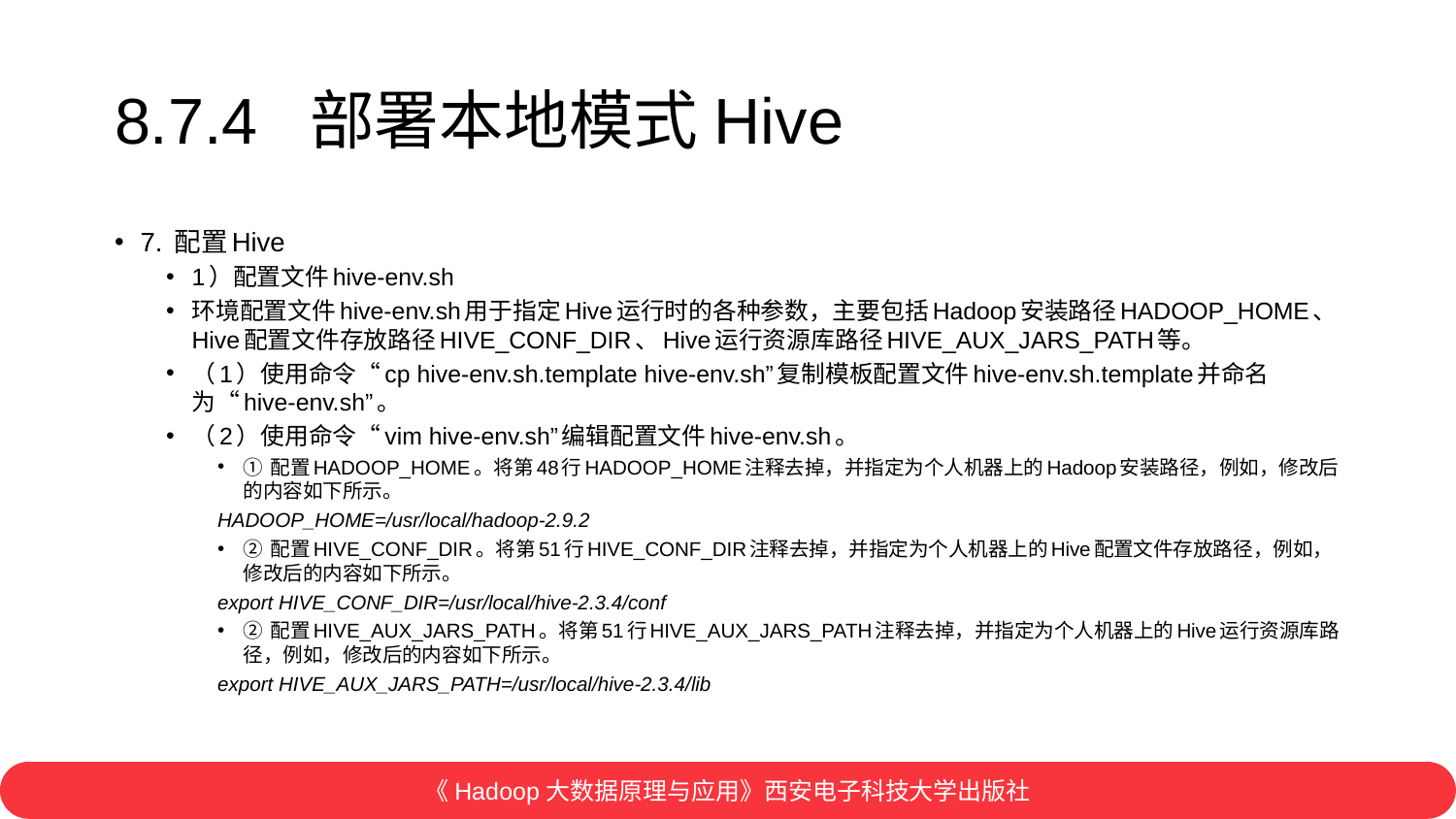

# 8.7.4  部署本地模式Hive
7. 配置Hive
1）配置文件hive-env.sh
环境配置文件hive-env.sh用于指定Hive运行时的各种参数，主要包括Hadoop安装路径HADOOP_HOME、Hive配置文件存放路径HIVE_CONF_DIR、Hive运行资源库路径HIVE_AUX_JARS_PATH等。
（1）使用命令“cp hive-env.sh.template hive-env.sh”复制模板配置文件hive-env.sh.template并命名为“hive-env.sh”。
（2）使用命令“vim hive-env.sh”编辑配置文件hive-env.sh。
① 配置HADOOP_HOME。将第48行HADOOP_HOME注释去掉，并指定为个人机器上的Hadoop安装路径，例如，修改后的内容如下所示。
HADOOP_HOME=/usr/local/hadoop-2.9.2
② 配置HIVE_CONF_DIR。将第51行HIVE_CONF_DIR注释去掉，并指定为个人机器上的Hive配置文件存放路径，例如，修改后的内容如下所示。
export HIVE_CONF_DIR=/usr/local/hive-2.3.4/conf
② 配置HIVE_AUX_JARS_PATH。将第51行HIVE_AUX_JARS_PATH注释去掉，并指定为个人机器上的Hive运行资源库路径，例如，修改后的内容如下所示。
export HIVE_AUX_JARS_PATH=/usr/local/hive-2.3.4/lib